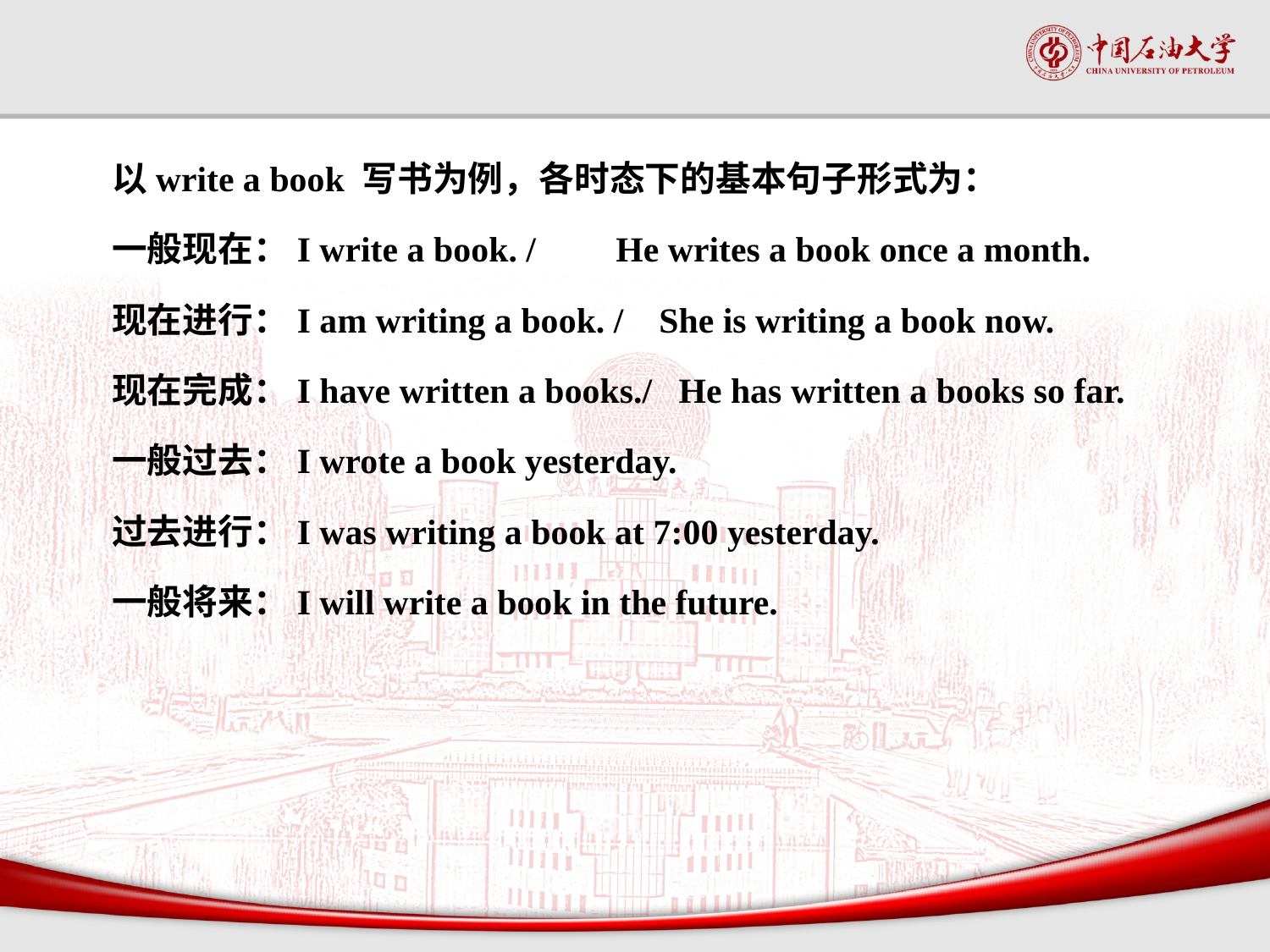

#
以write a book 写书为例，各时态下的基本句子形式为：
一般现在：I write a book. /         He writes a book once a month.
现在进行：I am writing a book. /    She is writing a book now.
现在完成：I have written a books./   He has written a books so far.
一般过去：I wrote a book yesterday.
过去进行：I was writing a book at 7:00 yesterday.
一般将来：I will write a book in the future.